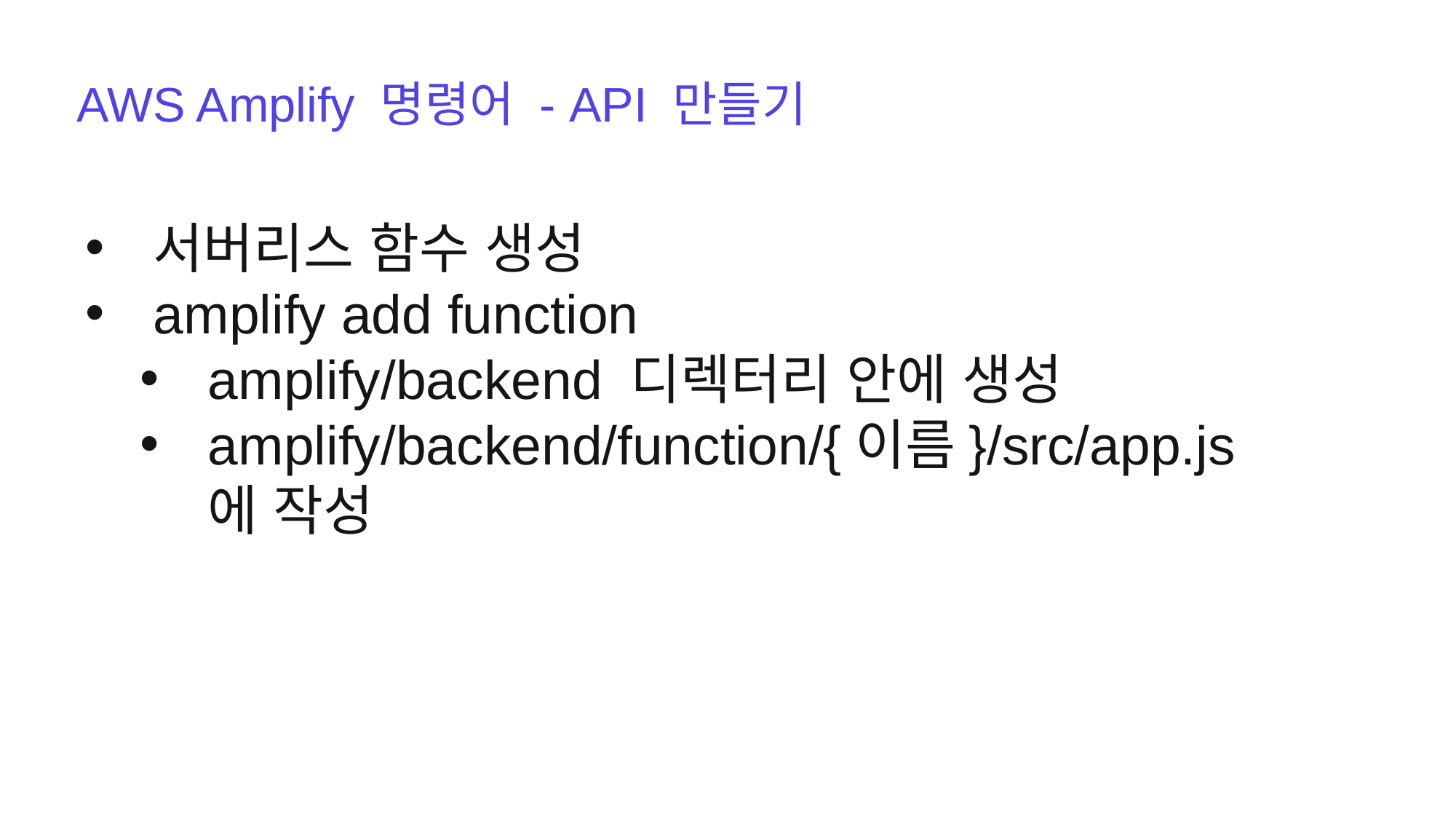

AWS Amplify 명령어 - API 만들기
서버리스 함수 생성
amplify add function
amplify/backend 디렉터리 안에 생성
amplify/backend/function/{이름}/src/app.js
에 작성